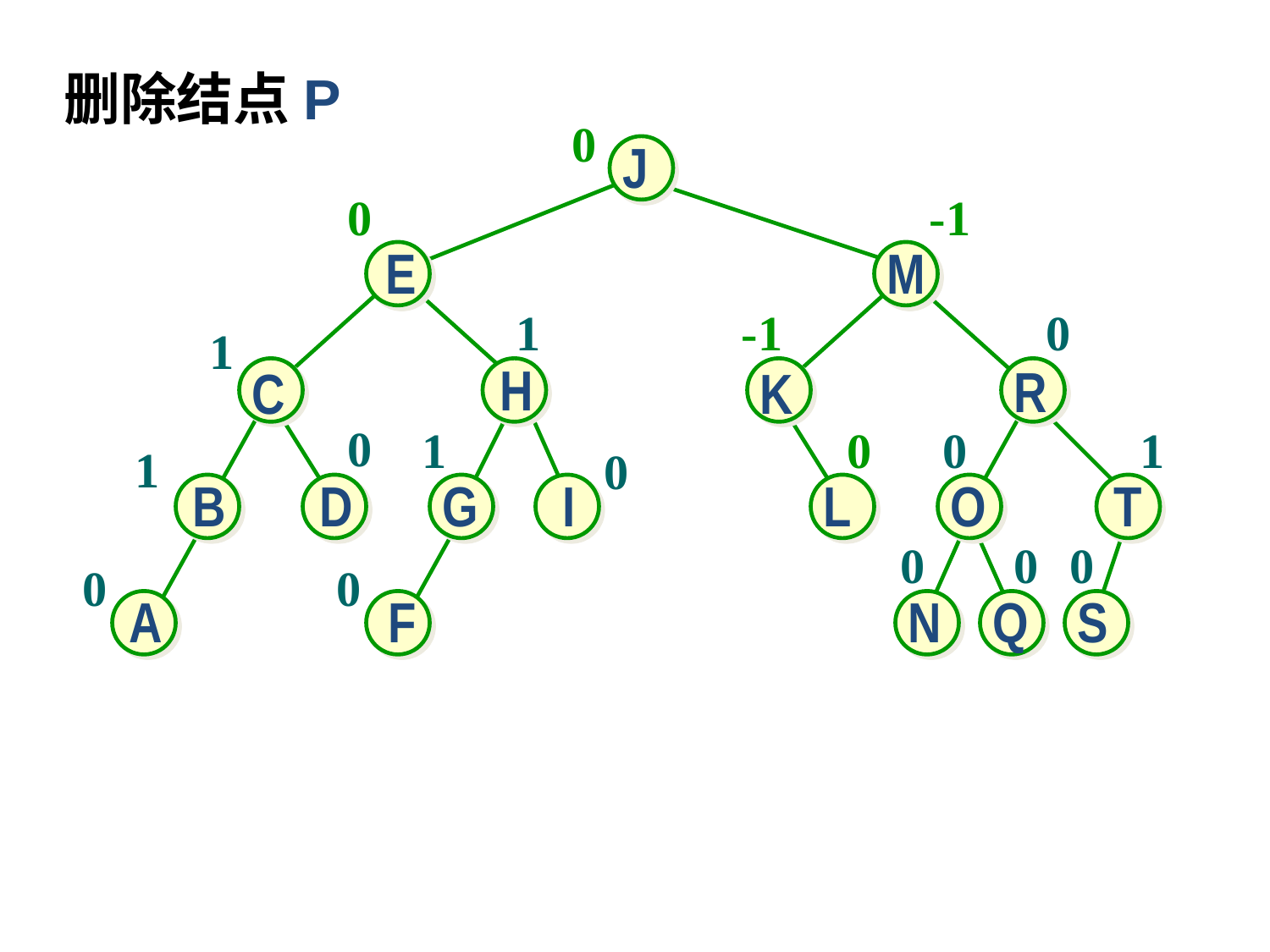

删除结点P
0
J

0
-1
E
M

1
-1

0
1
H
R
C
K

0

1
0
0
1
1
0
B
D
G
I
L
O
T

0
0
0
0
0
A
F
N
Q
S